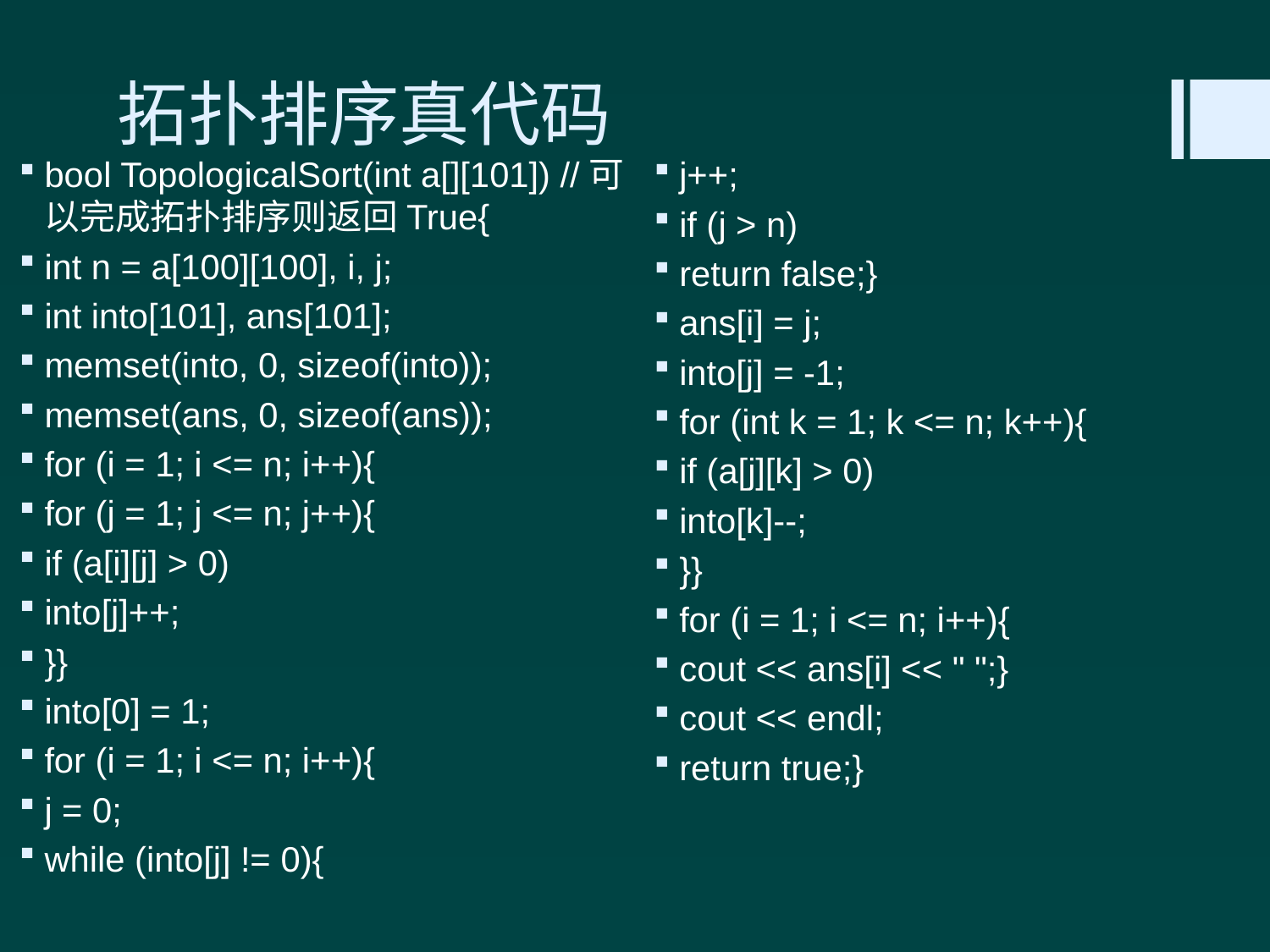

# 拓扑排序真代码
bool TopologicalSort(int a[][101]) //可以完成拓扑排序则返回True{
int n = a[100][100], i, j;
int into[101], ans[101];
memset(into, 0, sizeof(into));
memset(ans, 0, sizeof(ans));
for (i = 1; i <= n; i++){
for (j = 1; j <= n; j++){
if (a[i][j] > 0)
into[j]++;
}}
into[0] = 1;
for (i = 1; i <= n; i++){
j = 0;
while (into[j] != 0){
j++;
if (j > n)
return false;}
ans[i] = j;
into[j] = -1;
for (int k = 1; k <= n; k++){
if (a[j][k] > 0)
into[k]--;
}}
for (i = 1; i <= n; i++){
cout << ans[i] << " ";}
cout << endl;
return true;}